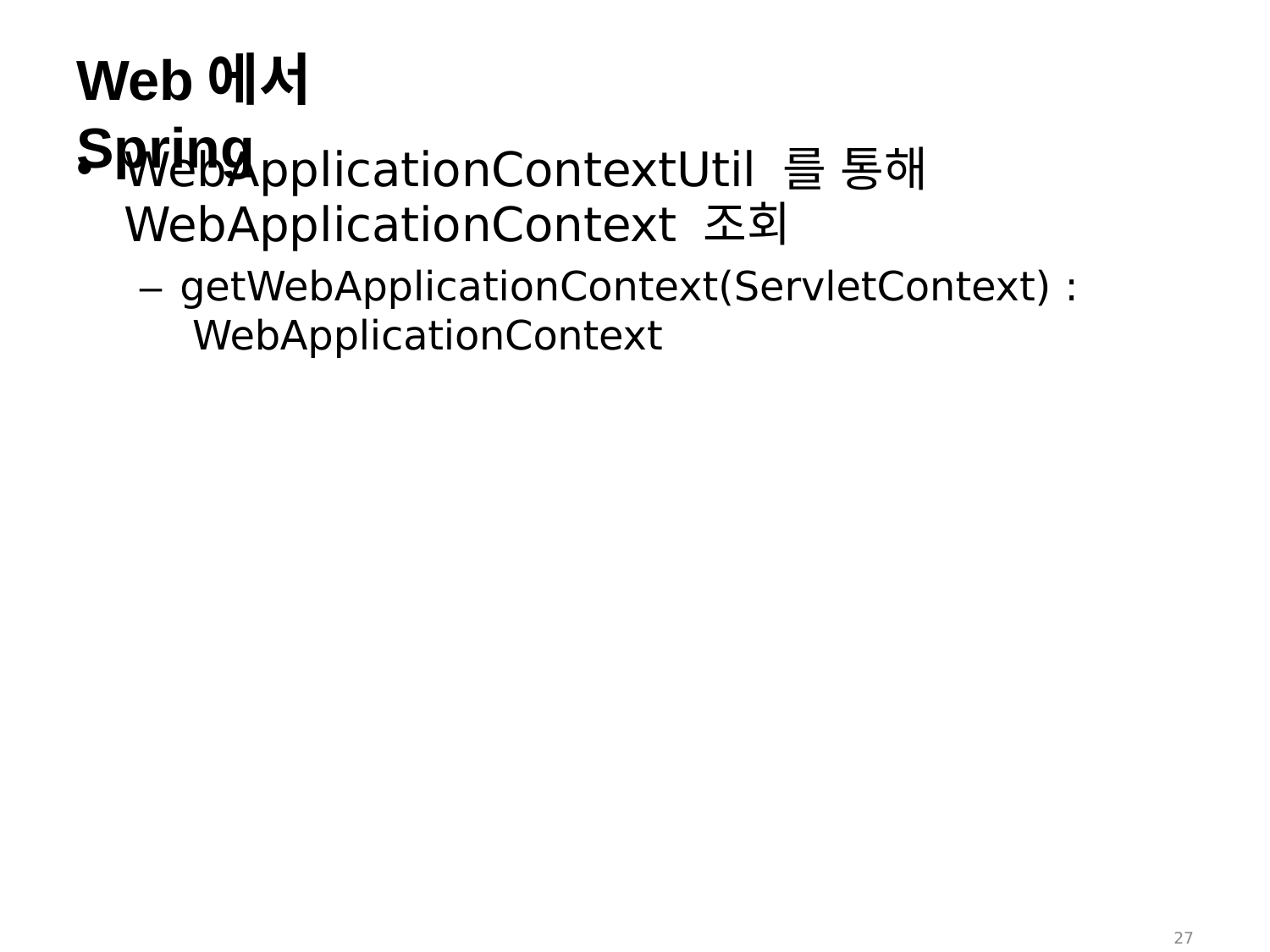

# Web에서 Spring
WebApplicationContextUtil 를 통해
WebApplicationContext 조회
– getWebApplicationContext(ServletContext) :  WebApplicationContext
27